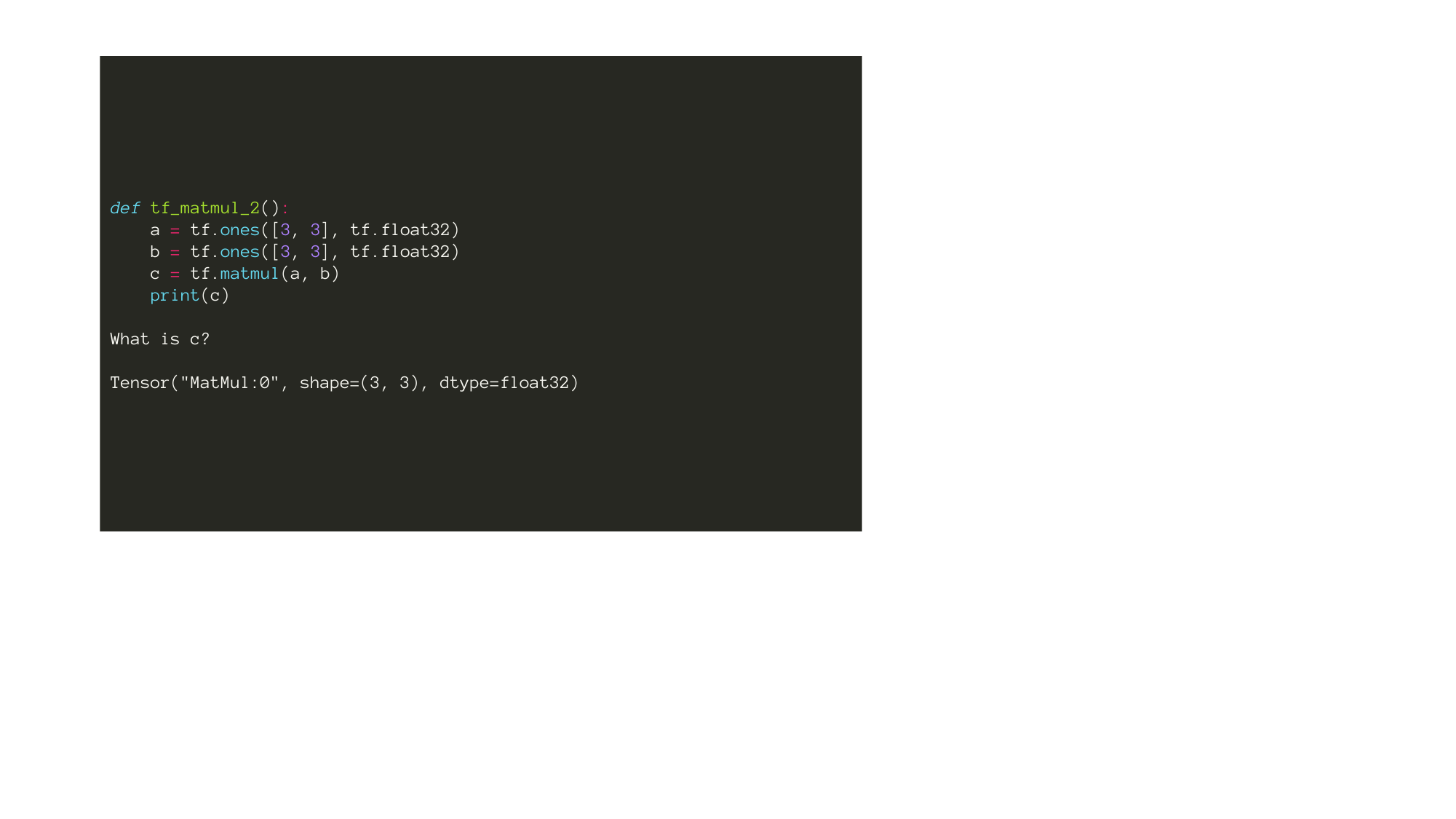

# 理解Tensor
def tf_matmul_2():
    a = tf.ones([3, 3], tf.float32)
    b = tf.ones([3, 3], tf.float32)
    c = tf.matmul(a, b)
    print(c)

What is c?

Tensor("MatMul:0", shape=(3, 3), dtype=float32)